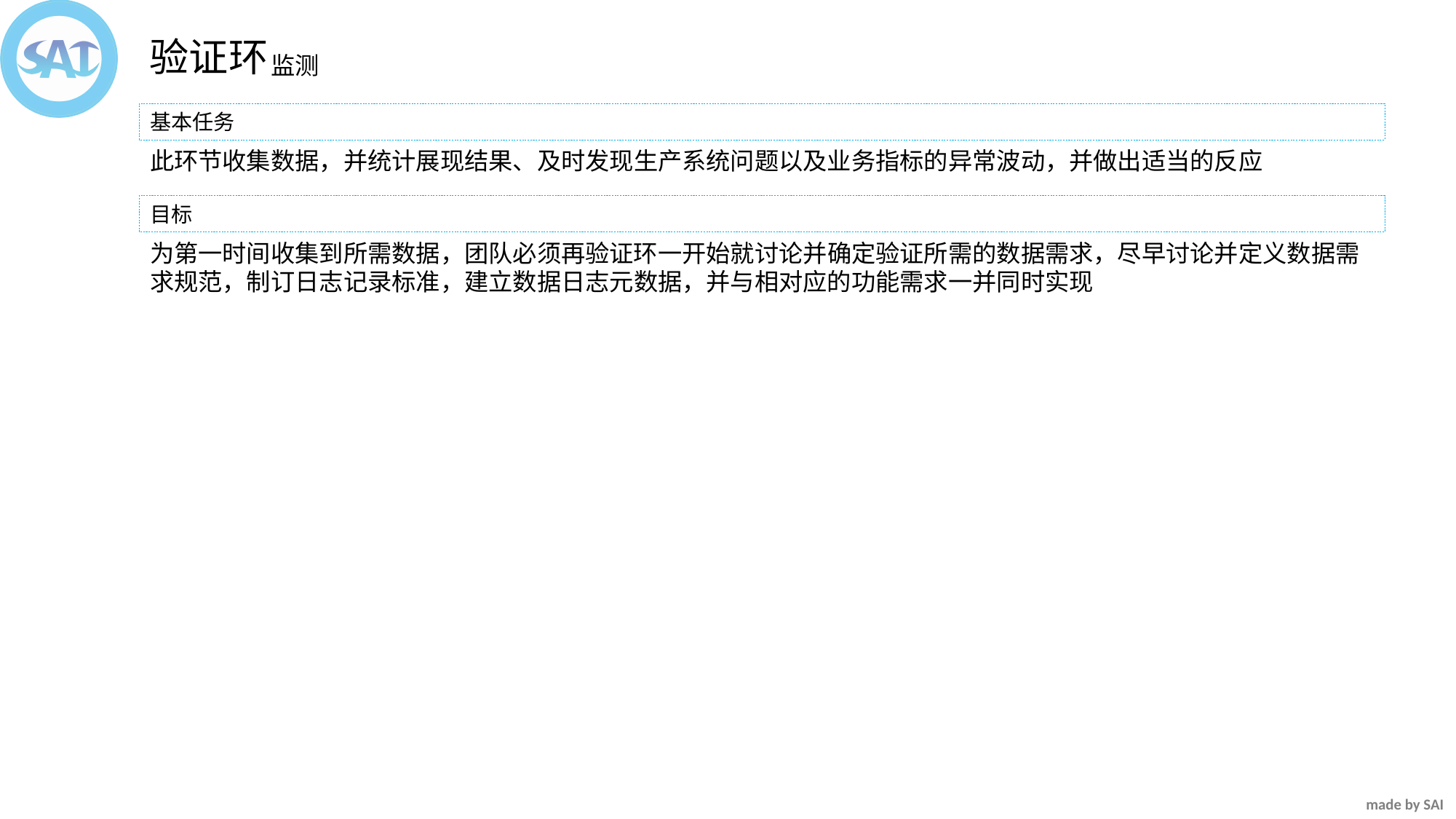

验证环
监测
基本任务
此环节收集数据，并统计展现结果、及时发现生产系统问题以及业务指标的异常波动，并做出适当的反应
目标
为第一时间收集到所需数据，团队必须再验证环一开始就讨论并确定验证所需的数据需求，尽早讨论并定义数据需求规范，制订日志记录标准，建立数据日志元数据，并与相对应的功能需求一并同时实现